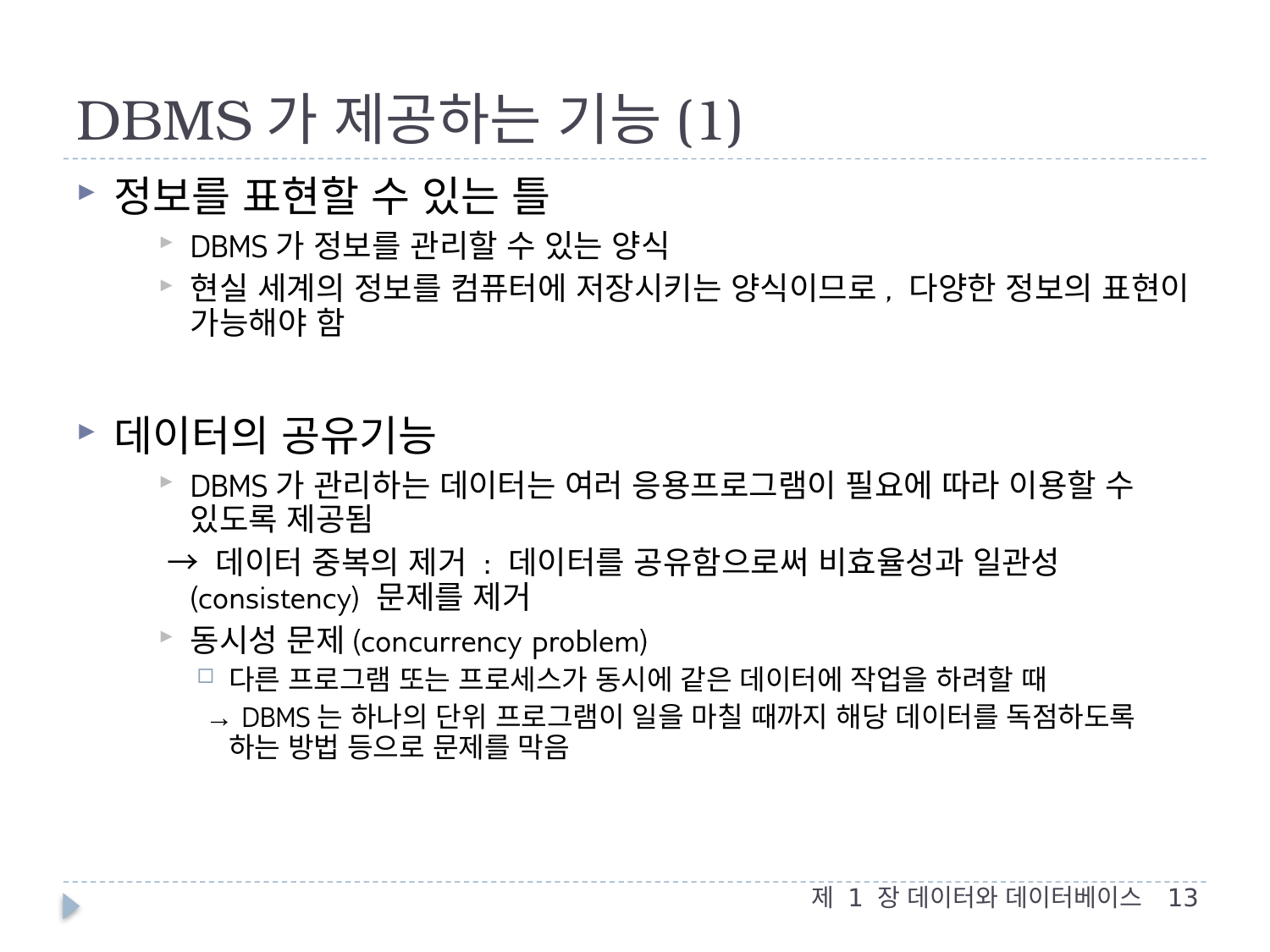

# DBMS가 제공하는 기능(1)
정보를 표현할 수 있는 틀
DBMS가 정보를 관리할 수 있는 양식
현실 세계의 정보를 컴퓨터에 저장시키는 양식이므로, 다양한 정보의 표현이 가능해야 함

데이터의 공유기능
DBMS가 관리하는 데이터는 여러 응용프로그램이 필요에 따라 이용할 수 있도록 제공됨
 → 데이터 중복의 제거 : 데이터를 공유함으로써 비효율성과 일관성(consistency) 문제를 제거
동시성 문제(concurrency problem)
다른 프로그램 또는 프로세스가 동시에 같은 데이터에 작업을 하려할 때
 → DBMS는 하나의 단위 프로그램이 일을 마칠 때까지 해당 데이터를 독점하도록 하는 방법 등으로 문제를 막음

제 1 장 데이터와 데이터베이스
13